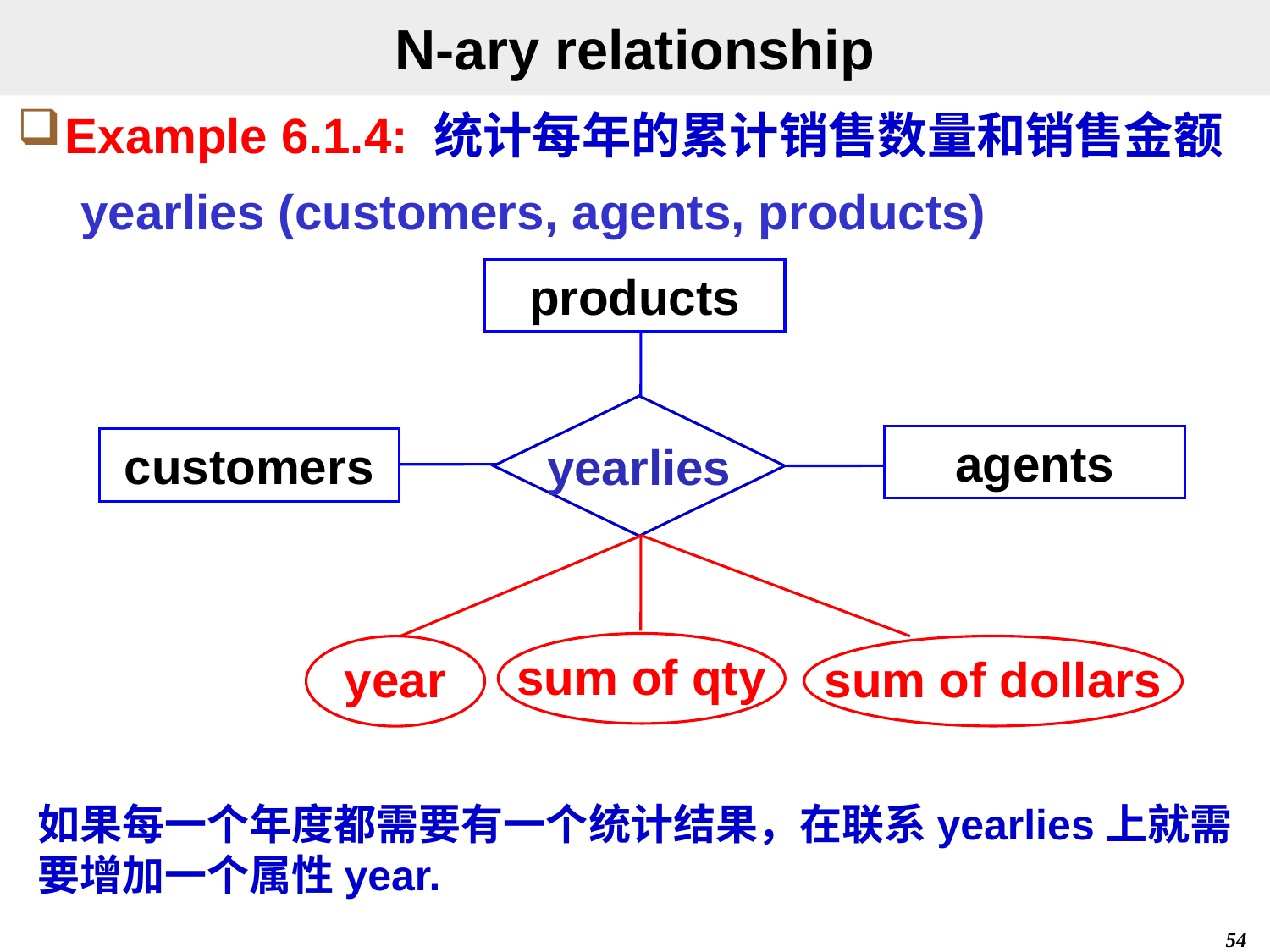

# N-ary relationship
Example 6.1.4: 统计每年的累计销售数量和销售金额
yearlies (customers, agents, products)
products

yearlies
agents
customers

sum of qty
sum of dollars
year
如果每一个年度都需要有一个统计结果，在联系yearlies上就需要增加一个属性year.

54